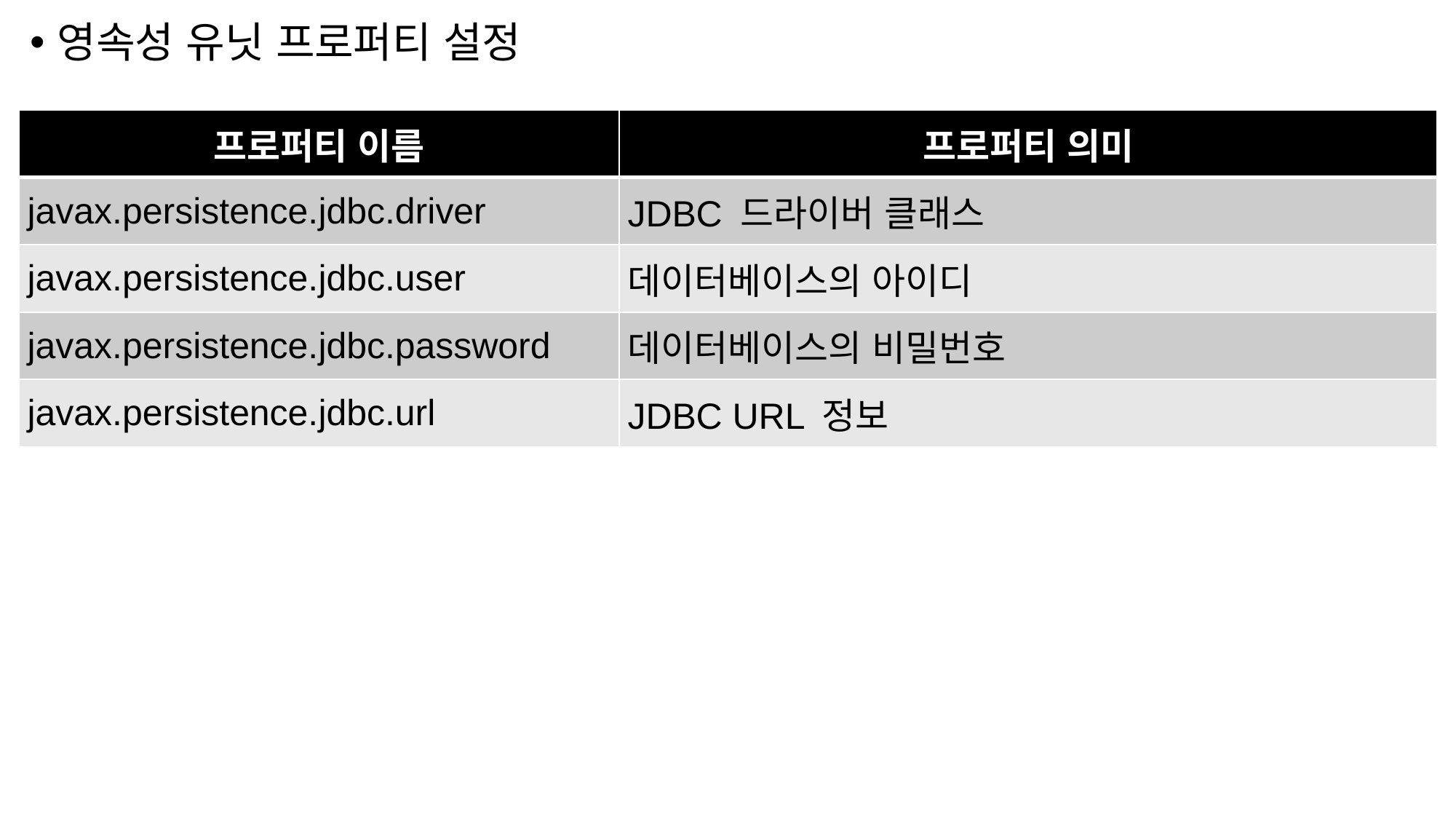

영속성 유닛 프로퍼티 설정
| 프로퍼티 이름 | 프로퍼티 의미 |
| --- | --- |
| javax.persistence.jdbc.driver | JDBC 드라이버 클래스 |
| javax.persistence.jdbc.user | 데이터베이스의 아이디 |
| javax.persistence.jdbc.password | 데이터베이스의 비밀번호 |
| javax.persistence.jdbc.url | JDBC URL 정보 |